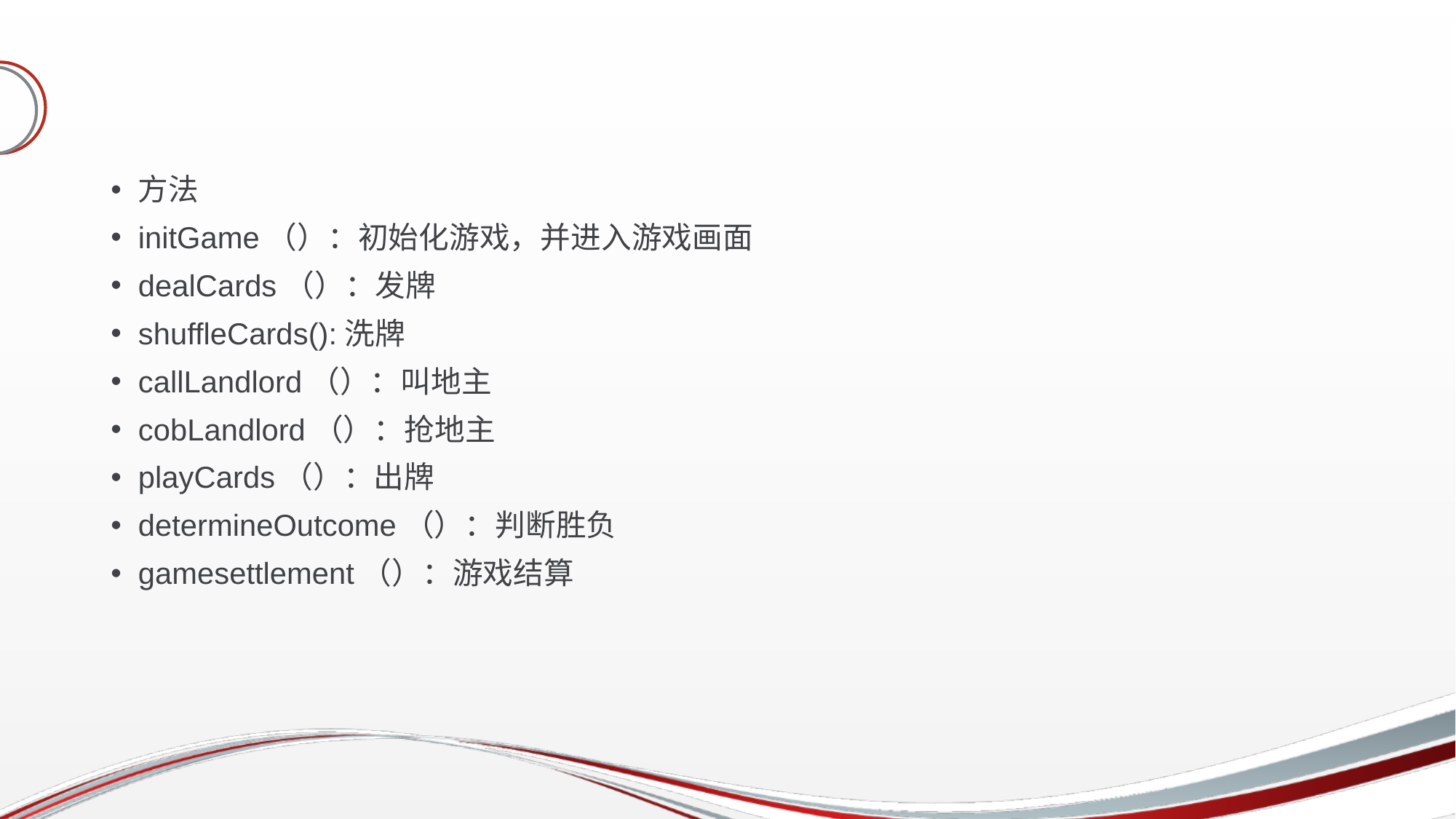

#
方法
initGame（）：初始化游戏，并进入游戏画面
dealCards（）：发牌
shuffleCards():洗牌
callLandlord（）：叫地主
cobLandlord（）：抢地主
playCards（）：出牌
determineOutcome（）：判断胜负
gamesettlement（）：游戏结算